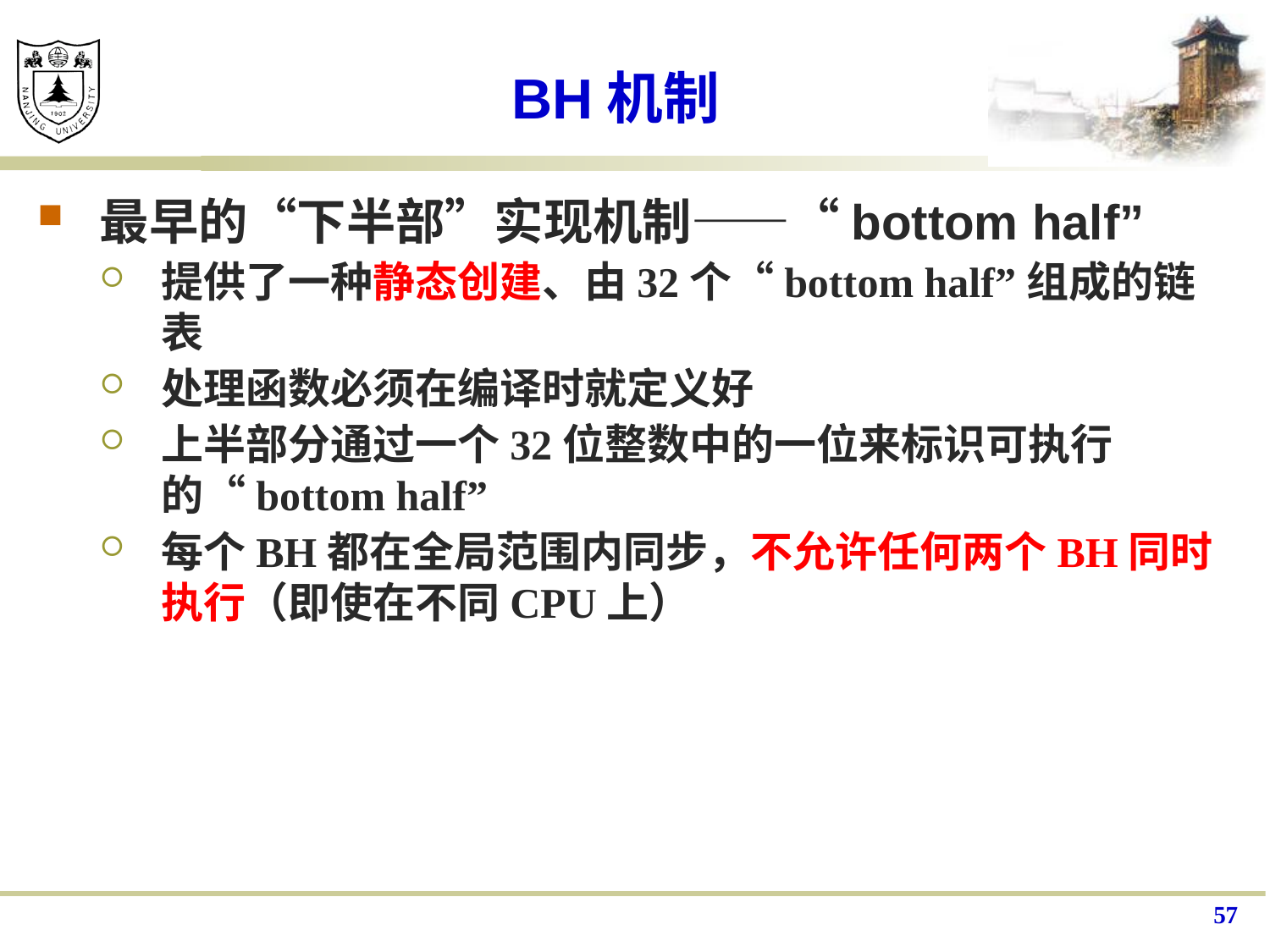

# BH机制
最早的“下半部”实现机制——“bottom half”
提供了一种静态创建、由32个“bottom half”组成的链表
处理函数必须在编译时就定义好
上半部分通过一个32位整数中的一位来标识可执行的“bottom half”
每个BH都在全局范围内同步，不允许任何两个BH同时执行（即使在不同CPU上）

57